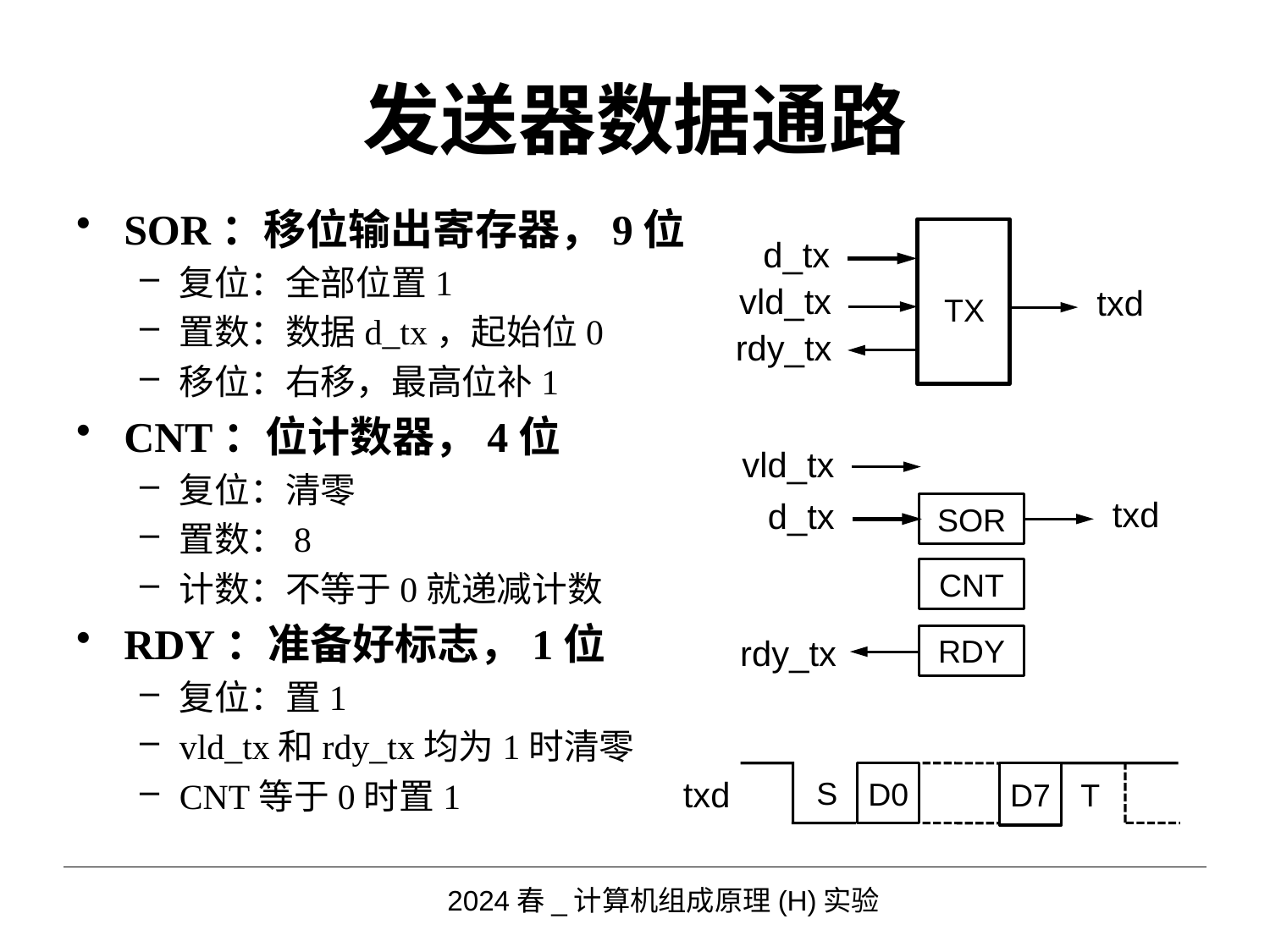

# 发送器数据通路
SOR：移位输出寄存器，9位
复位：全部位置1
置数：数据d_tx，起始位0
移位：右移，最高位补1
CNT：位计数器，4位
复位：清零
置数：8
计数：不等于0就递减计数
RDY：准备好标志，1位
复位：置1
vld_tx和rdy_tx均为1时清零
CNT等于0时置1

d_tx
vld_tx
txd
TX
rdy_tx
vld_tx
txd
d_tx
SOR
CNT
rdy_tx
RDY
D7
S

D0

T

txd

2024春_计算机组成原理(H)实验
17